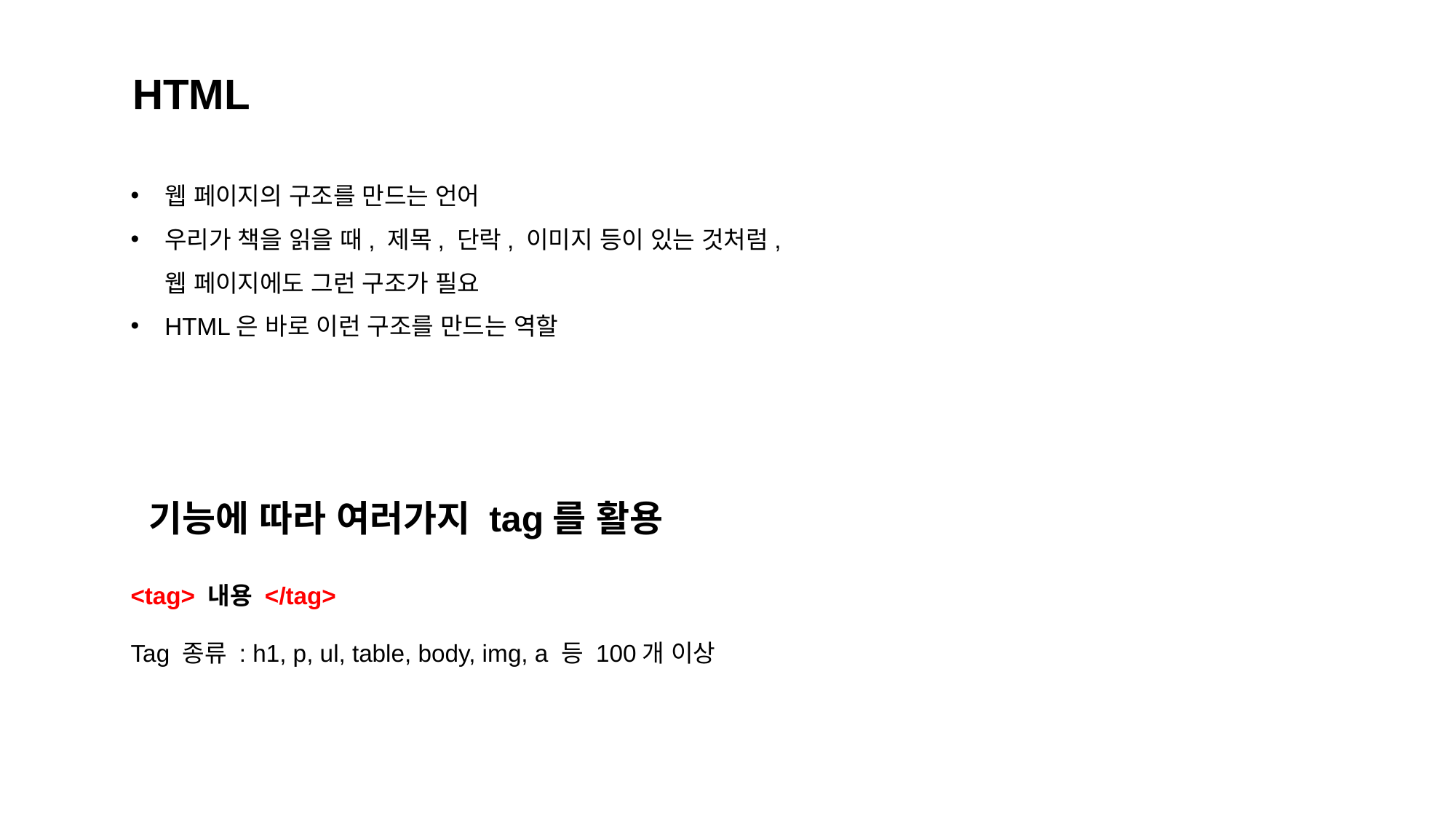

HTML
웹 페이지의 구조를 만드는 언어
우리가 책을 읽을 때, 제목, 단락, 이미지 등이 있는 것처럼, 웹 페이지에도 그런 구조가 필요
HTML은 바로 이런 구조를 만드는 역할
기능에 따라 여러가지 tag를 활용
<tag> 내용 </tag>

Tag 종류 : h1, p, ul, table, body, img, a 등 100개 이상